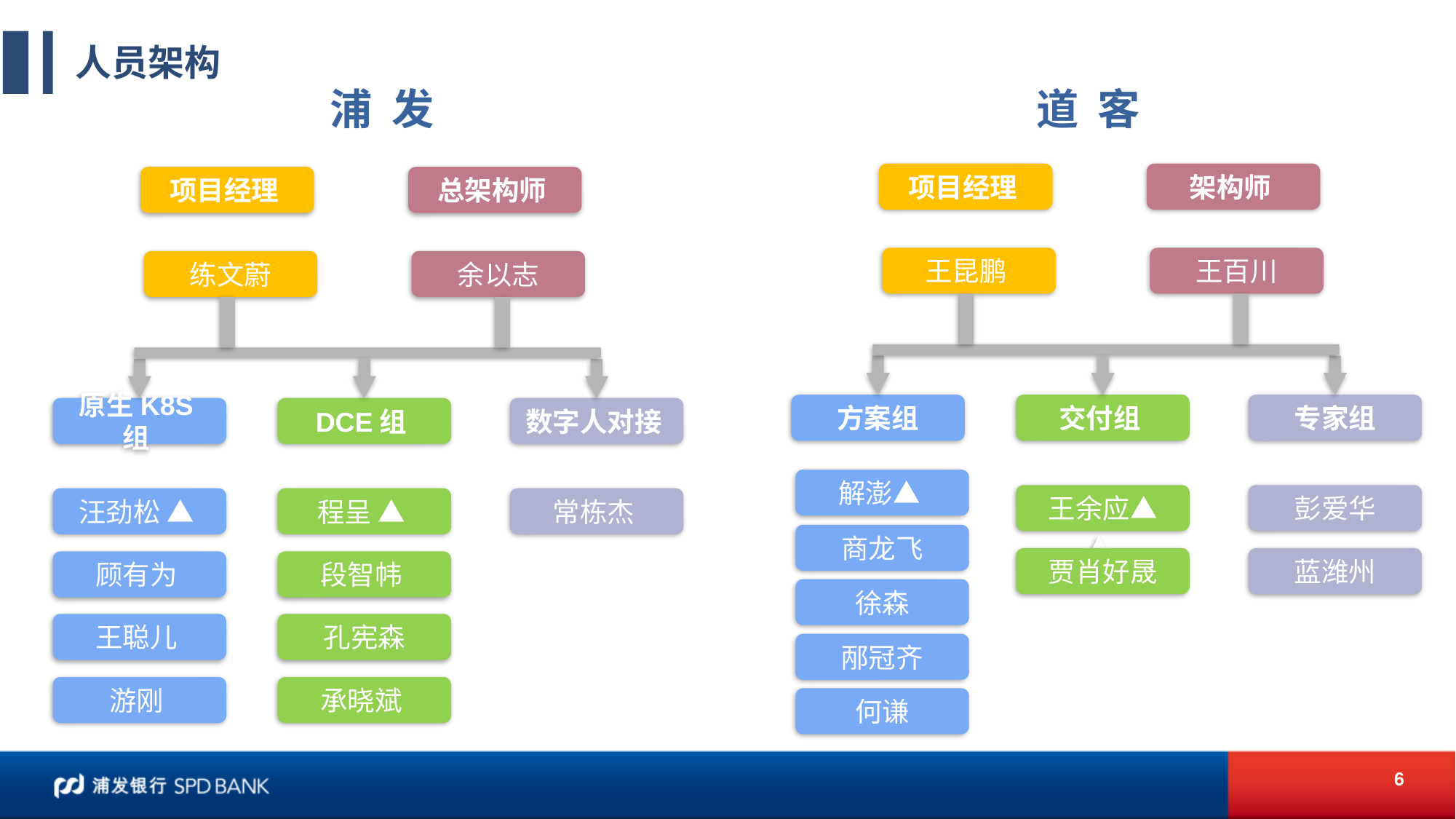

# 人员架构
浦  发
道  客
项目经理
架构师
王昆鹏
王百川

方案组
交付组
专家组
解澎▲

王余应▲
▲
彭爱华
商龙飞
贾肖好晟
徐森
邴冠齐
何谦
项目经理
总架构师
练文蔚
余以志

原生K8S组
DCE组
数字人对接
汪劲松 ▲
程呈 ▲
常栋杰
顾有为
段智帏
王聪儿
孔宪森
游刚
承晓斌
蓝潍州
6